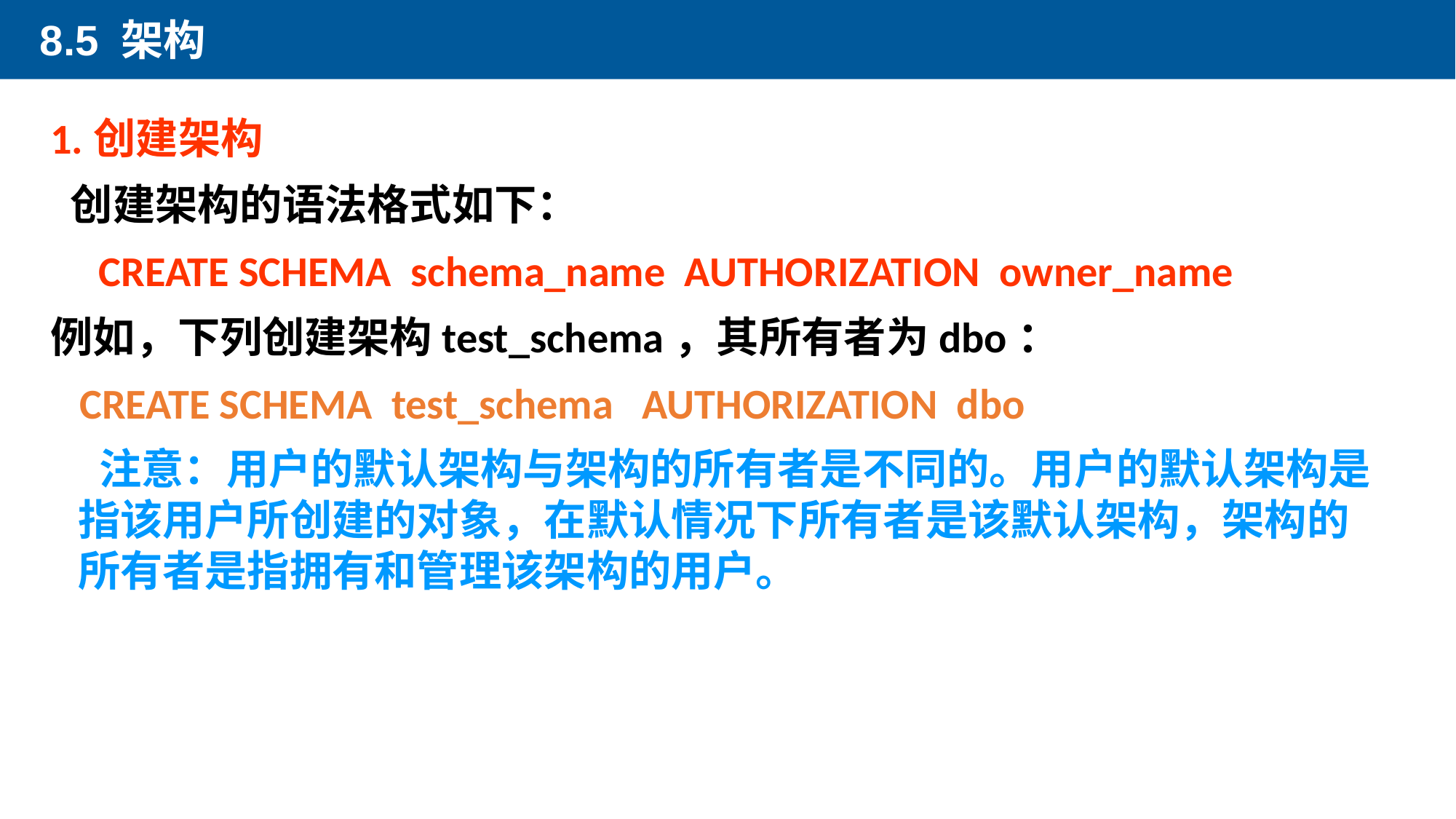

8.5 架构
1.创建架构
 创建架构的语法格式如下：
     CREATE SCHEMA  schema_name  AUTHORIZATION  owner_name
例如，下列创建架构test_schema，其所有者为dbo：
   CREATE SCHEMA  test_schema   AUTHORIZATION  dbo
    注意：用户的默认架构与架构的所有者是不同的。用户的默认架构是指该用户所创建的对象，在默认情况下所有者是该默认架构，架构的所有者是指拥有和管理该架构的用户。